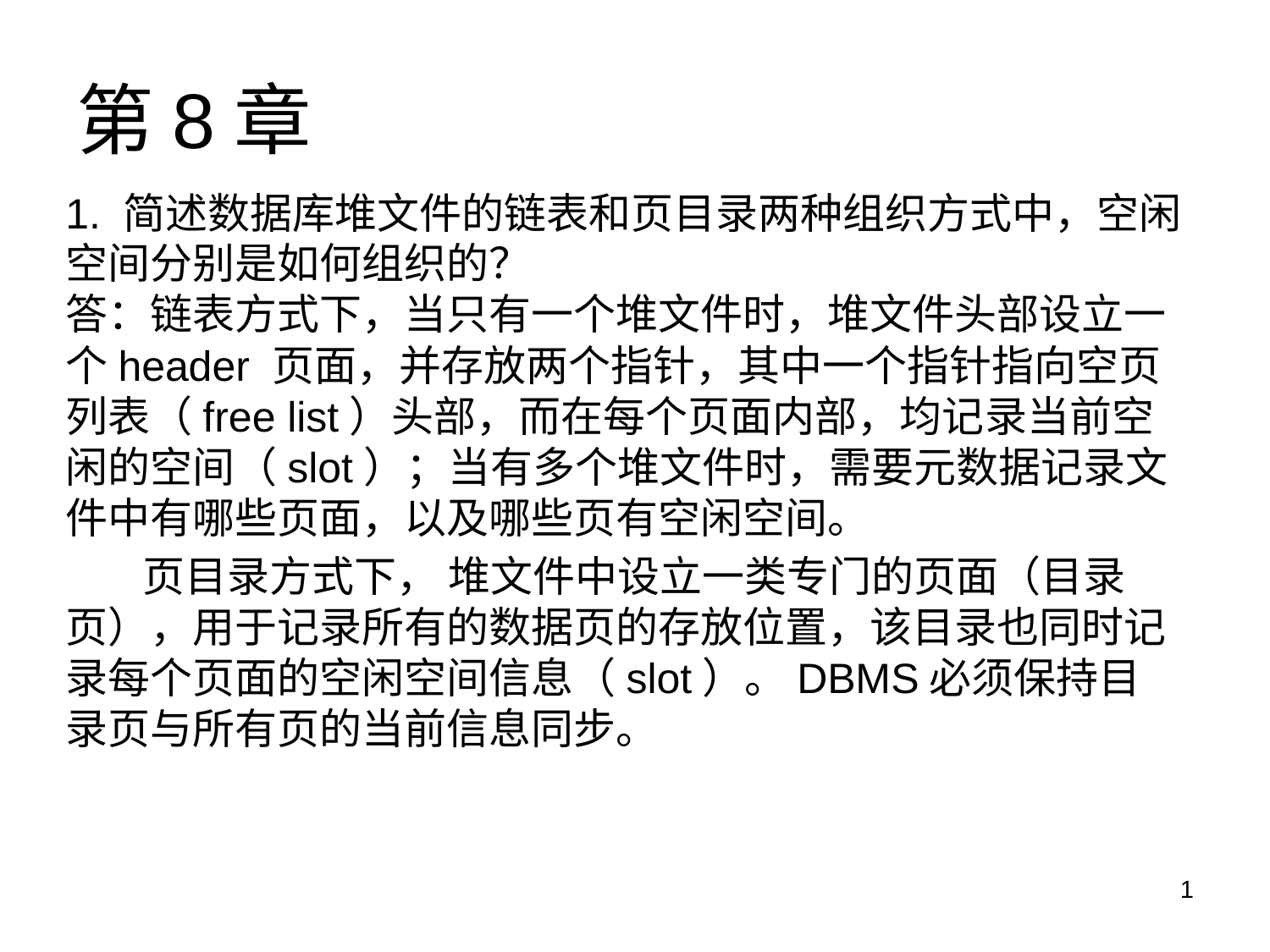

# 第8章
1. 简述数据库堆文件的链表和页目录两种组织方式中，空闲空间分别是如何组织的？
答：链表方式下，当只有一个堆文件时，堆文件头部设立一个header 页面，并存放两个指针，其中一个指针指向空页列表（free list）头部，而在每个页面内部，均记录当前空闲的空间（slot）；当有多个堆文件时，需要元数据记录文件中有哪些页面，以及哪些页有空闲空间。
       页目录方式下， 堆文件中设立一类专门的页面（目录页），用于记录所有的数据页的存放位置，该目录也同时记录每个页面的空闲空间信息（slot）。DBMS必须保持目录页与所有页的当前信息同步。

1